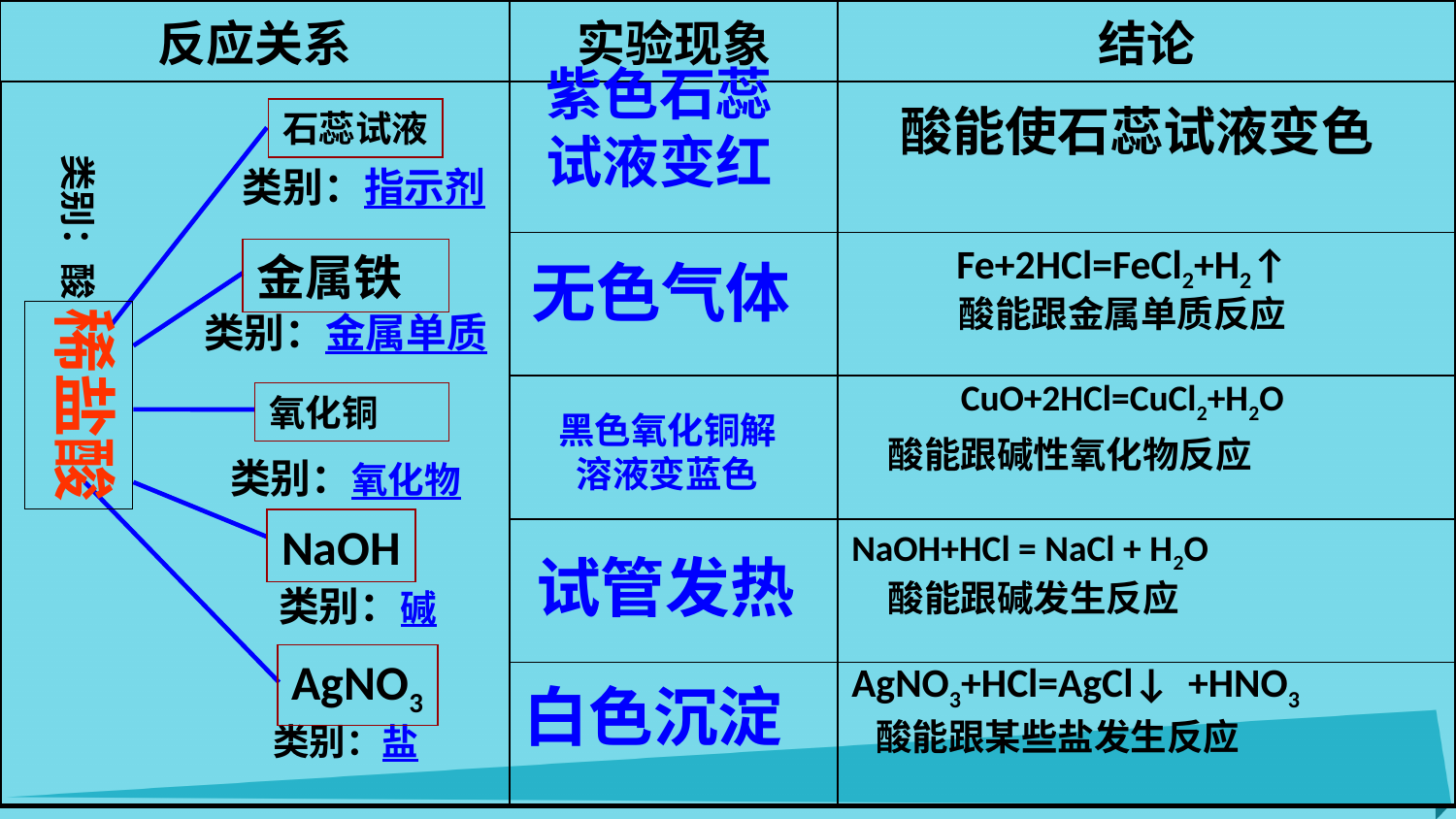

| 反应关系 | 实验现象 | 结论 |
| --- | --- | --- |
|  |  |  |
|  |  |  |
|  |  |  |
|  |  |  |
|  |  |  |
酸能使石蕊试液变色

Fe+2HCl=FeCl2+H2↑

酸能跟金属单质反应
CuO+2HCl=CuCl2+H2O
酸能跟碱性氧化物反应
NaOH+HCl = NaCl + H2O
酸能跟碱发生反应
AgNO3+HCl=AgCl↓  +HNO3
酸能跟某些盐发生反应
石蕊试液

类别：酸
类别：指示剂
金属铁

稀盐酸
类别：金属单质
氧化铜

类别：氧化物

NaOH
类别：碱
AgNO3
类别：盐
紫色石蕊
试液变红

无色气体
黑色氧化铜解
溶液变蓝色
试管发热
白色沉淀